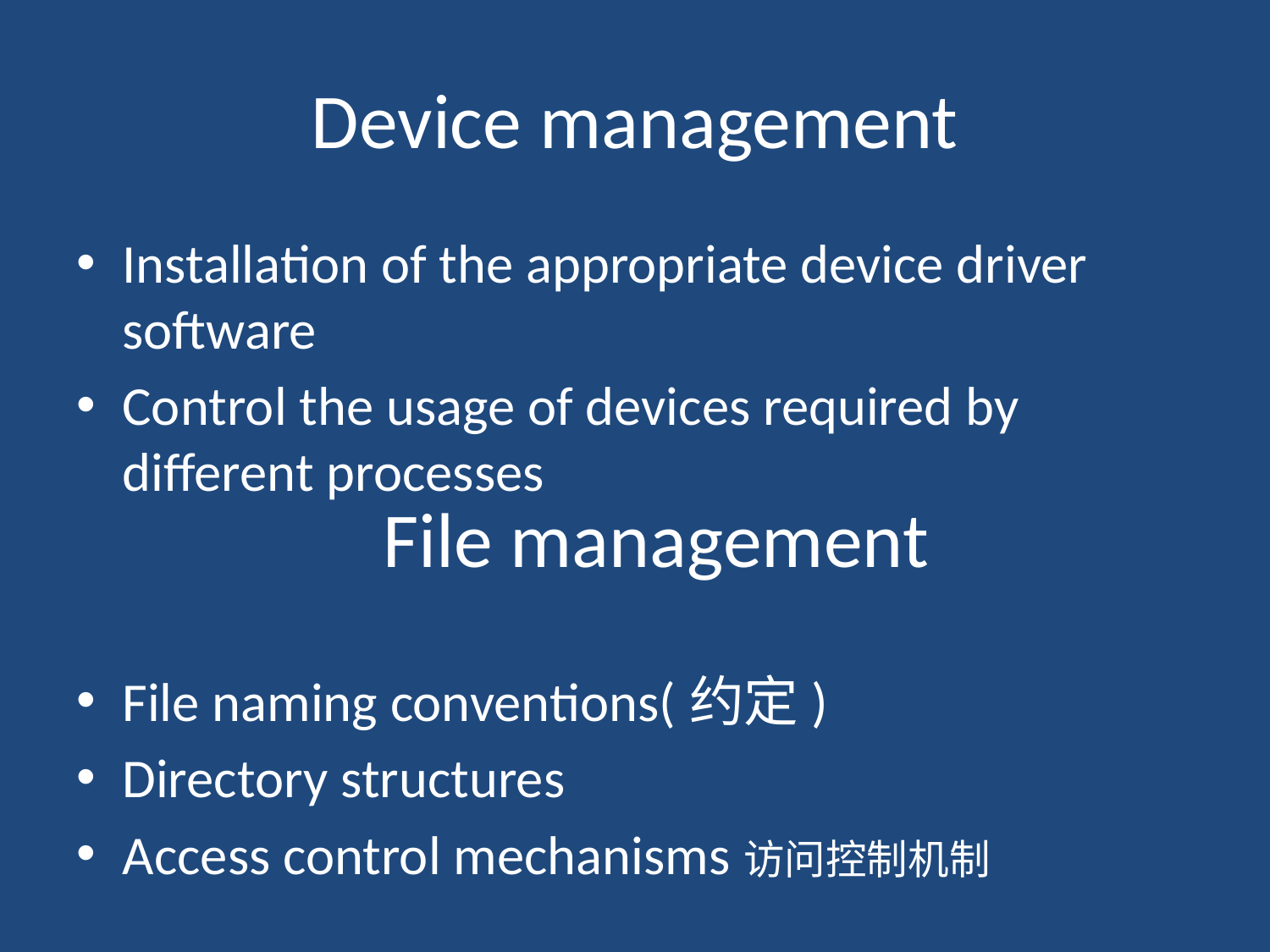

# Device management
Installation of the appropriate device driver software
Control the usage of devices required by different processes

File naming conventions(约定)
Directory structures
Access control mechanisms访问控制机制
File management